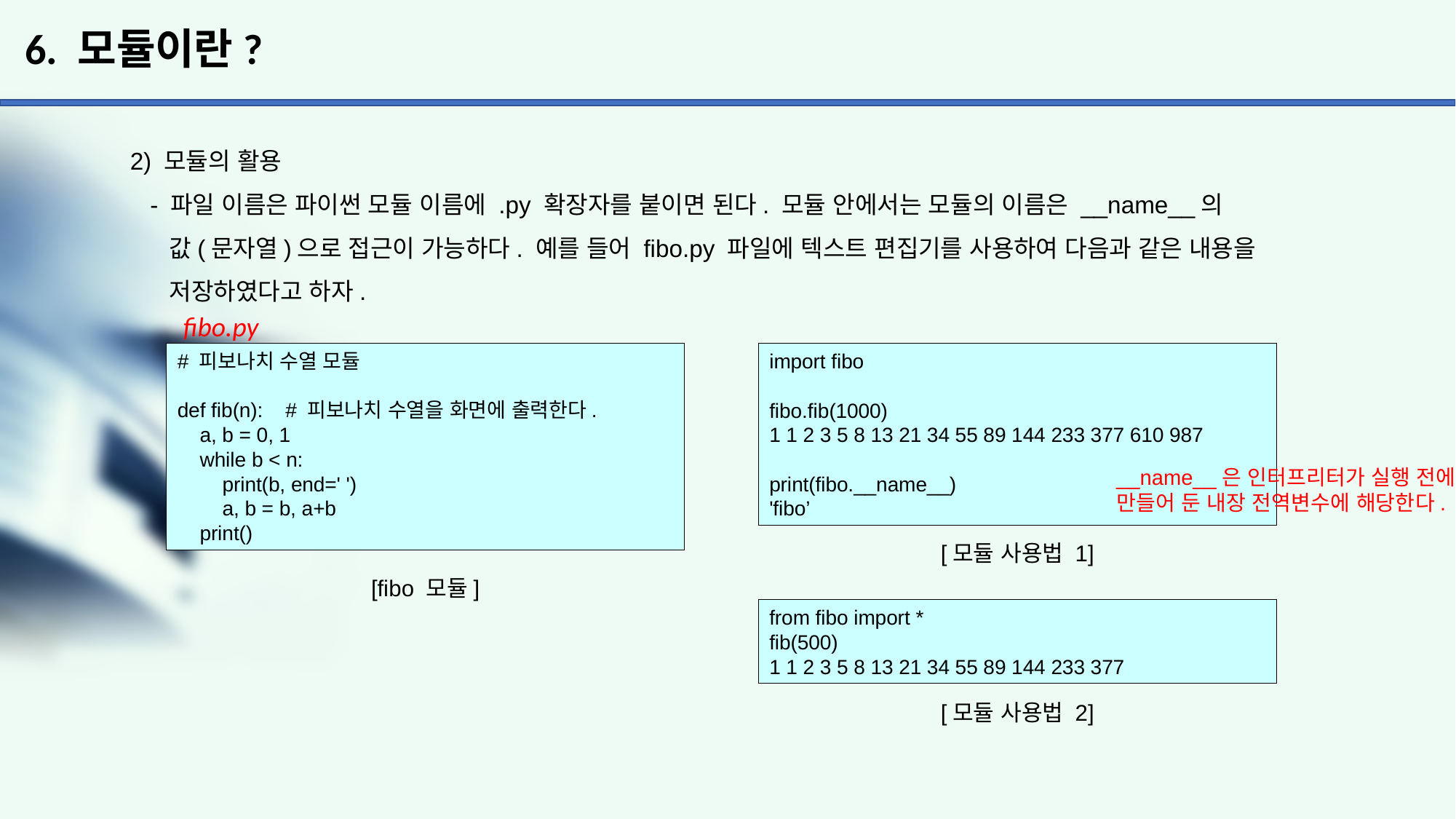

# 6. 모듈이란?
2) 모듈의 활용
   - 파일 이름은 파이썬 모듈 이름에 .py 확장자를 붙이면 된다. 모듈 안에서는 모듈의 이름은 __name__의
     값(문자열)으로 접근이 가능하다. 예를 들어 fibo.py 파일에 텍스트 편집기를 사용하여 다음과 같은 내용을
     저장하였다고 하자.
fibo.py
# 피보나치 수열 모듈

def fib(n):    # 피보나치 수열을 화면에 출력한다.
    a, b = 0, 1
    while b < n:
        print(b, end=' ')
        a, b = b, a+b
    print()
import fibo

fibo.fib(1000)
1 1 2 3 5 8 13 21 34 55 89 144 233 377 610 987

print(fibo.__name__)
'fibo’
__name__은 인터프리터가 실행 전에
만들어 둔 내장 전역변수에 해당한다.
[모듈 사용법 1]
[fibo 모듈]
from fibo import *
fib(500)
1 1 2 3 5 8 13 21 34 55 89 144 233 377
[모듈 사용법 2]